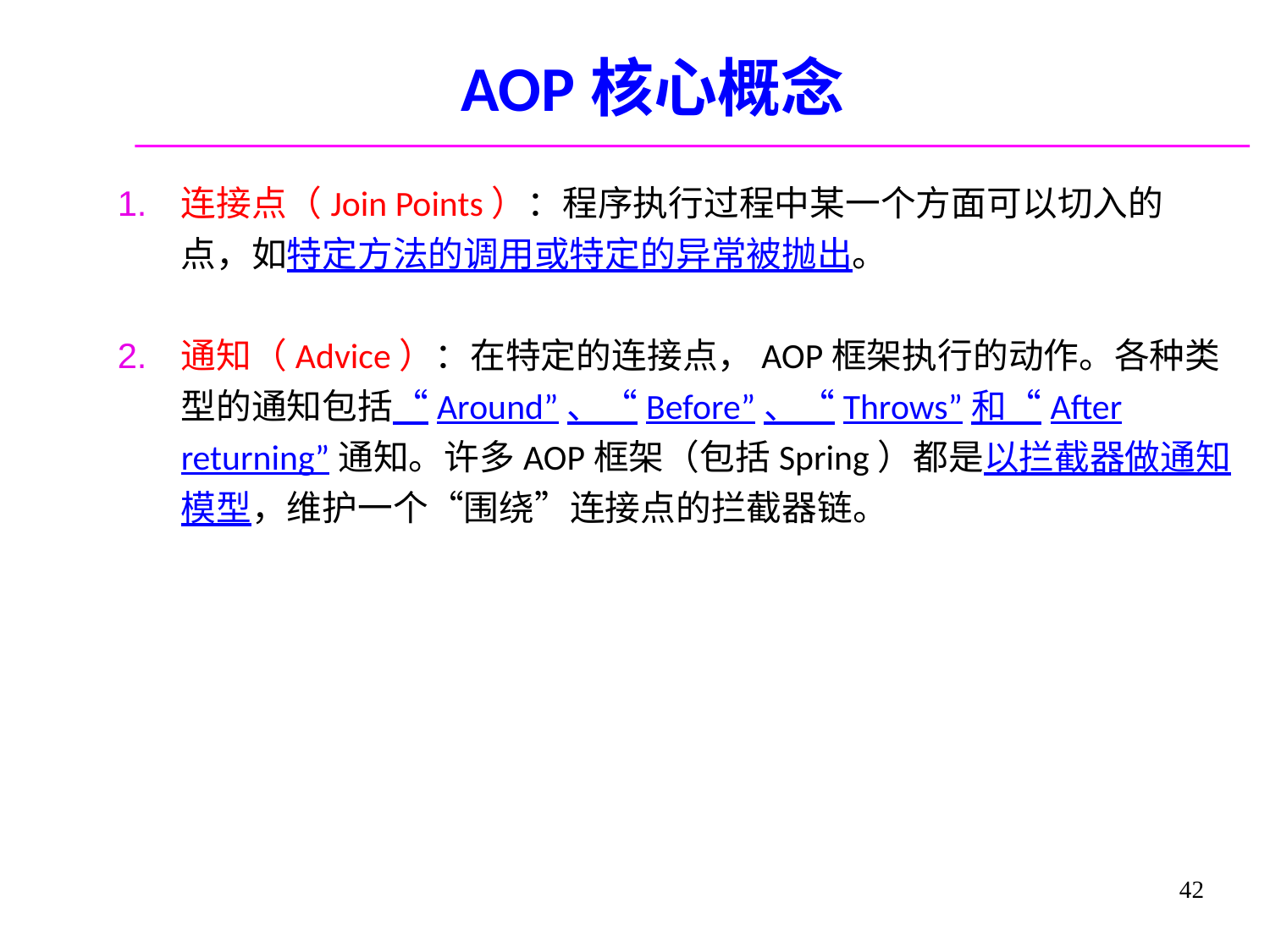

# AOP核心概念
连接点（Join Points）：程序执行过程中某一个方面可以切入的点，如特定方法的调用或特定的异常被抛出。

通知（Advice）：在特定的连接点，AOP框架执行的动作。各种类型的通知包括“Around”、“Before”、“Throws”和“After returning”通知。许多AOP框架（包括Spring）都是以拦截器做通知模型，维护一个“围绕”连接点的拦截器链。

42